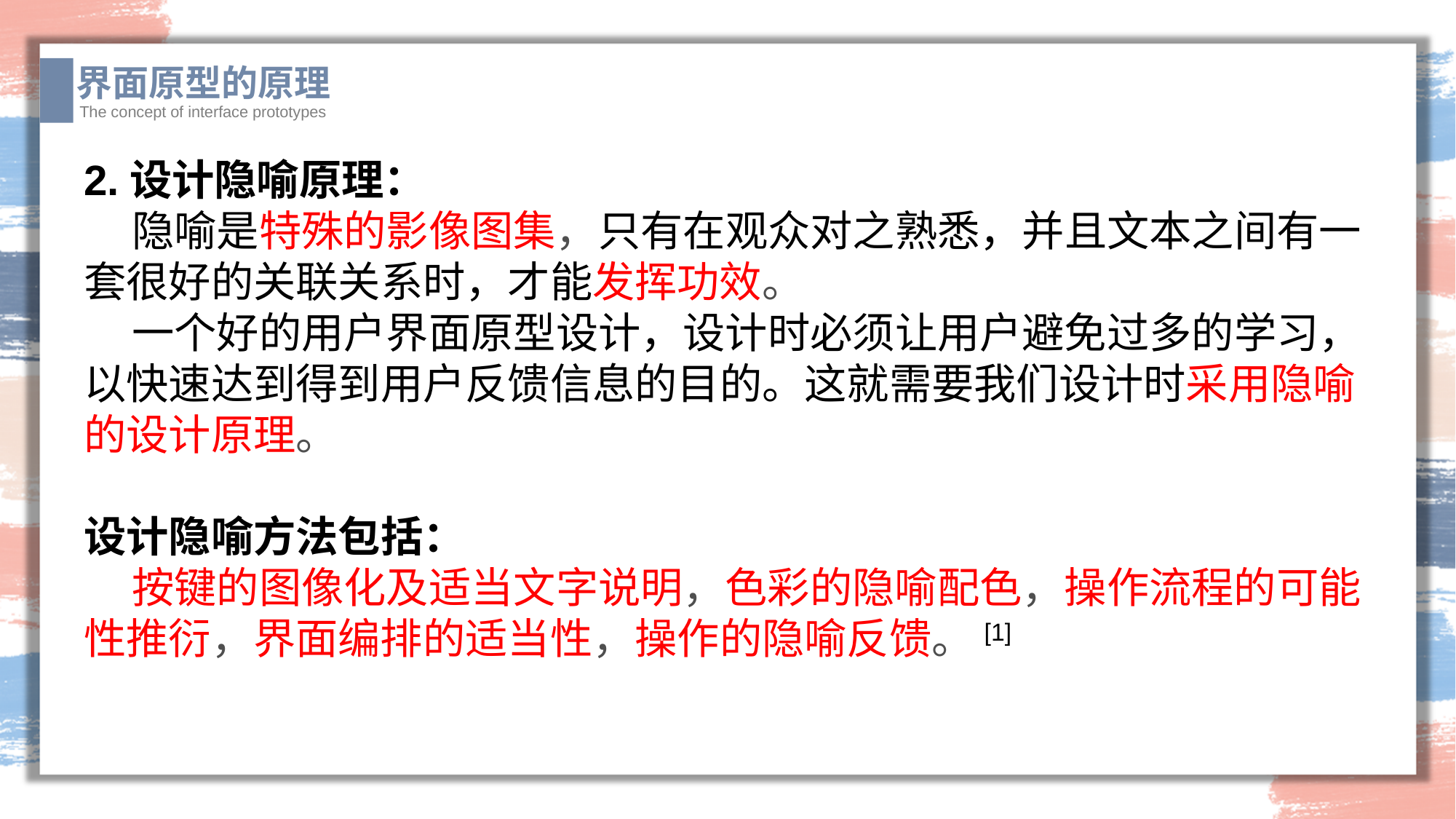

界面原型的原理
The concept of interface prototypes

2.设计隐喻原理：
    隐喻是特殊的影像图集，只有在观众对之熟悉，并且文本之间有一套很好的关联关系时，才能发挥功效。
    一个好的用户界面原型设计，设计时必须让用户避免过多的学习，以快速达到得到用户反馈信息的目的。这就需要我们设计时采用隐喻的设计原理。

设计隐喻方法包括：
    按键的图像化及适当文字说明，色彩的隐喻配色，操作流程的可能性推衍，界面编排的适当性，操作的隐喻反馈。[1]